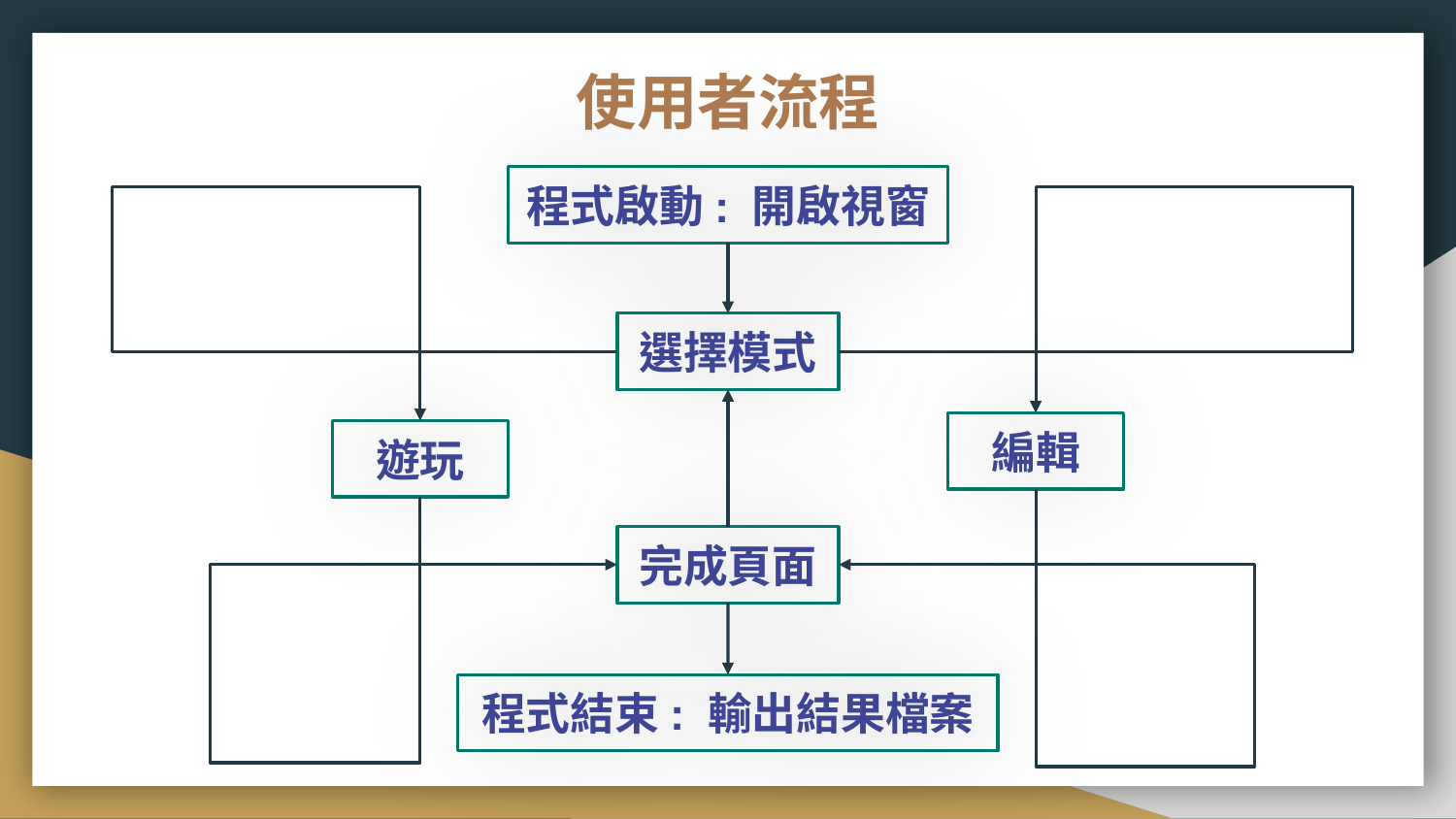

# 使用者流程
程式啟動: 開啟視窗
選擇模式
編輯
遊玩
完成頁面
程式結束: 輸出結果檔案